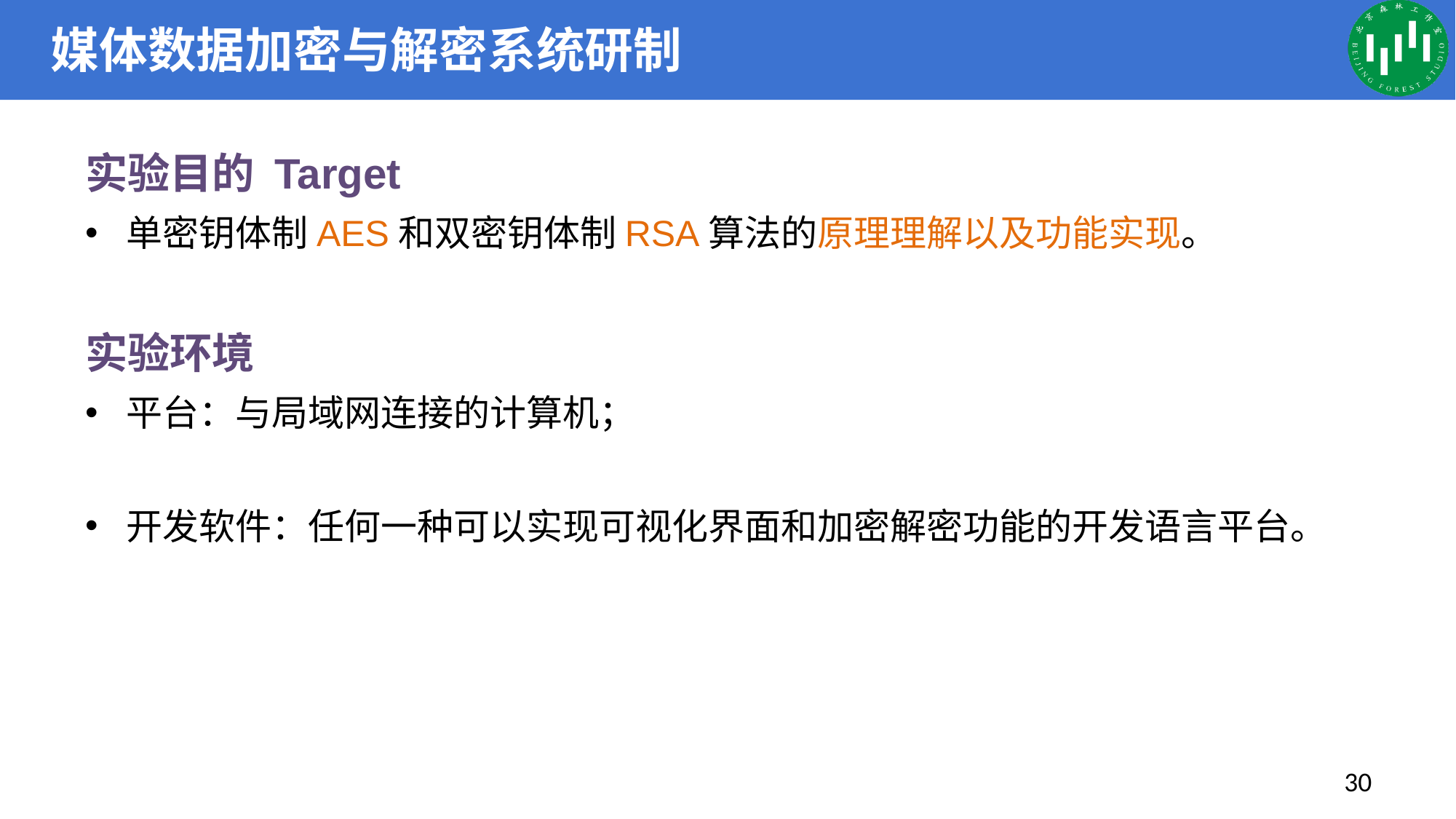

# 媒体数据加密与解密系统研制
实验目的 Target
单密钥体制AES和双密钥体制RSA算法的原理理解以及功能实现。

实验环境
平台：与局域网连接的计算机；

开发软件：任何一种可以实现可视化界面和加密解密功能的开发语言平台。

30